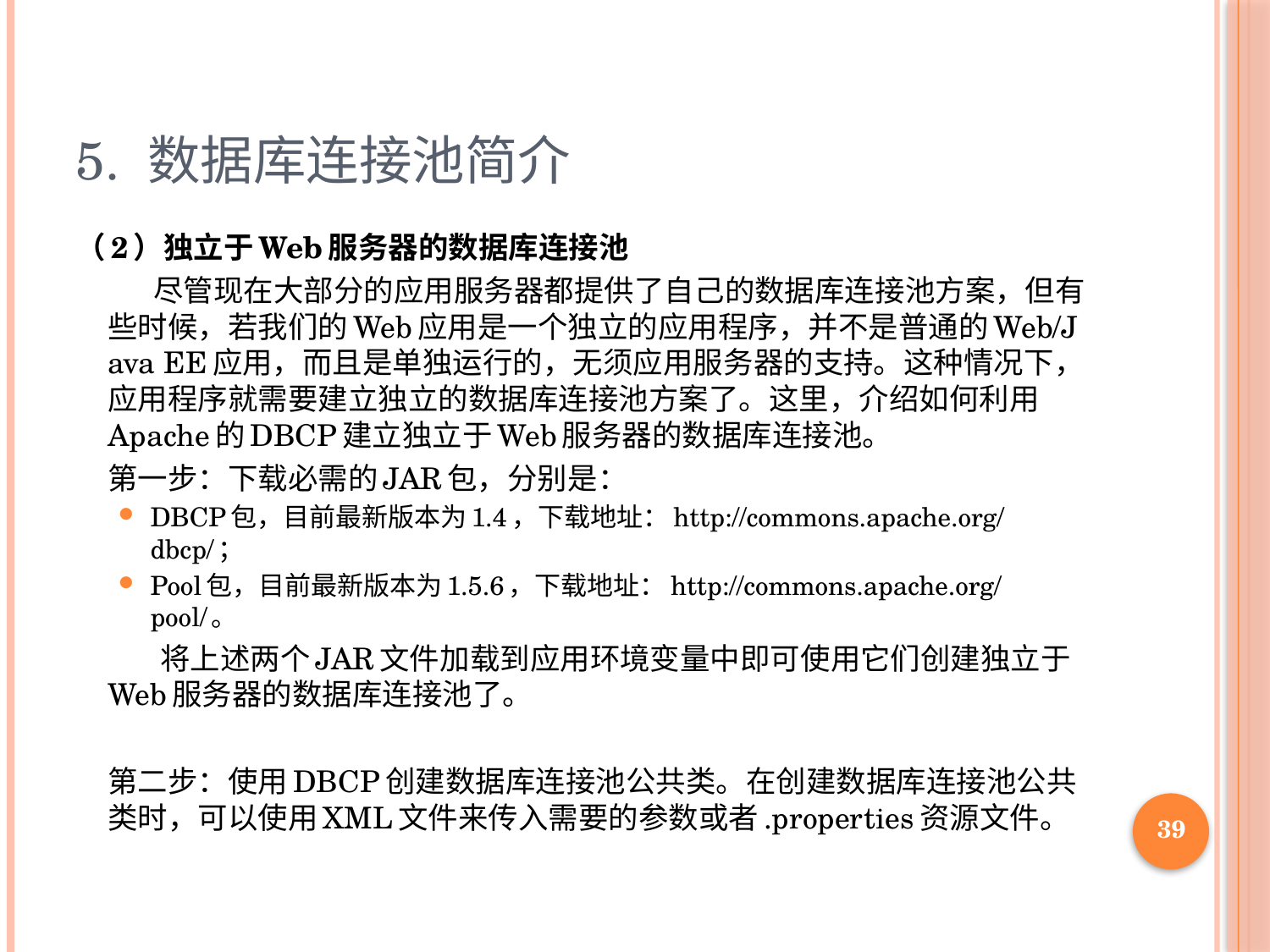

# 5. 数据库连接池简介
（2）独立于Web服务器的数据库连接池
	      尽管现在大部分的应用服务器都提供了自己的数据库连接池方案，但有些时候，若我们的Web应用是一个独立的应用程序，并不是普通的Web/Java EE应用，而且是单独运行的，无须应用服务器的支持。这种情况下，应用程序就需要建立独立的数据库连接池方案了。这里，介绍如何利用Apache的DBCP建立独立于Web服务器的数据库连接池。
	第一步：下载必需的JAR包，分别是：
DBCP包，目前最新版本为1.4，下载地址：http://commons.apache.org/dbcp/；
Pool包，目前最新版本为1.5.6，下载地址：http://commons.apache.org/pool/。
	       将上述两个JAR文件加载到应用环境变量中即可使用它们创建独立于Web服务器的数据库连接池了。

	第二步：使用DBCP创建数据库连接池公共类。在创建数据库连接池公共类时，可以使用XML文件来传入需要的参数或者.properties资源文件。
39